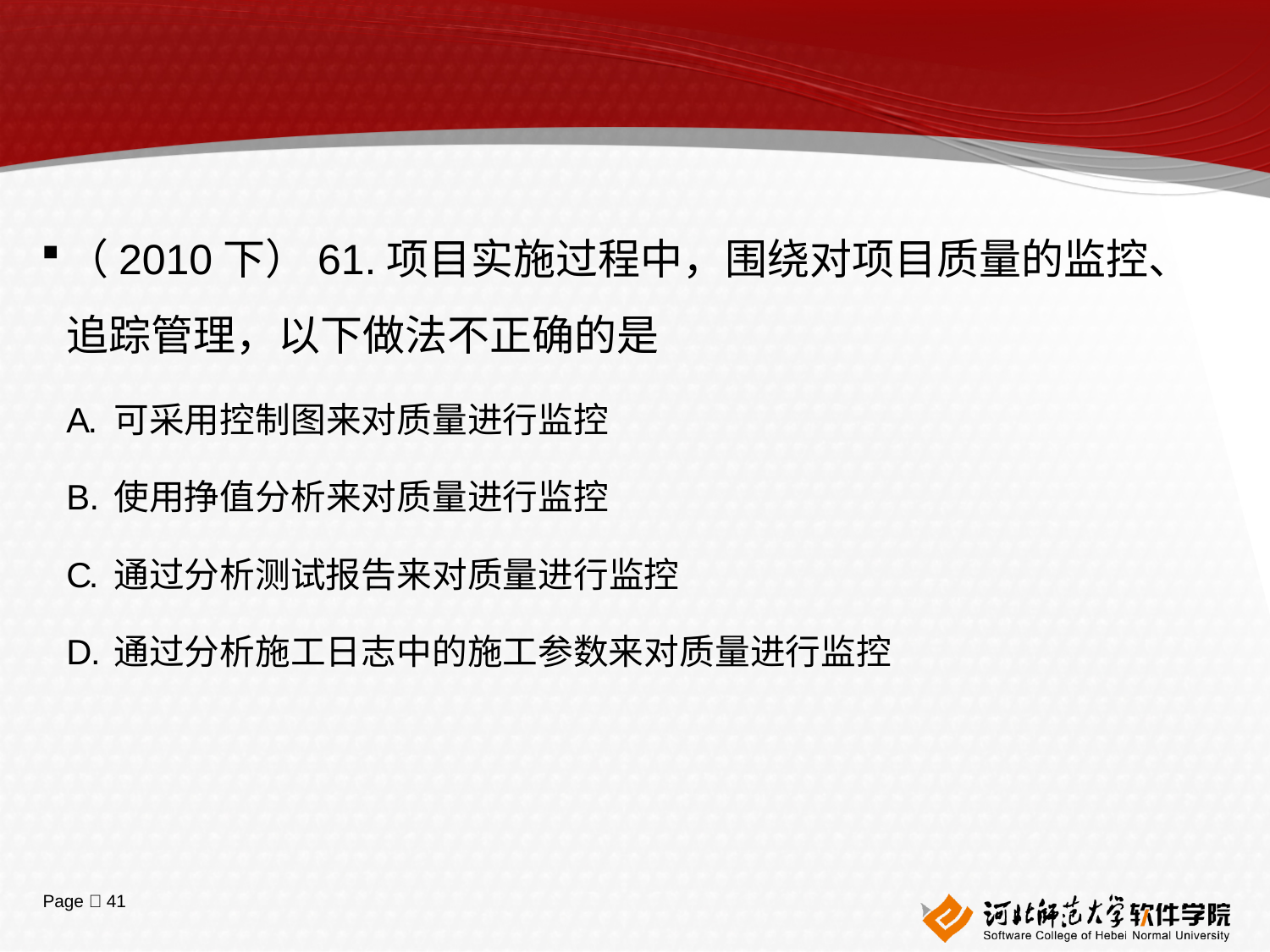

#
（2010下）61.项目实施过程中，围绕对项目质量的监控、追踪管理，以下做法不正确的是
可采用控制图来对质量进行监控
使用挣值分析来对质量进行监控
通过分析测试报告来对质量进行监控
通过分析施工日志中的施工参数来对质量进行监控